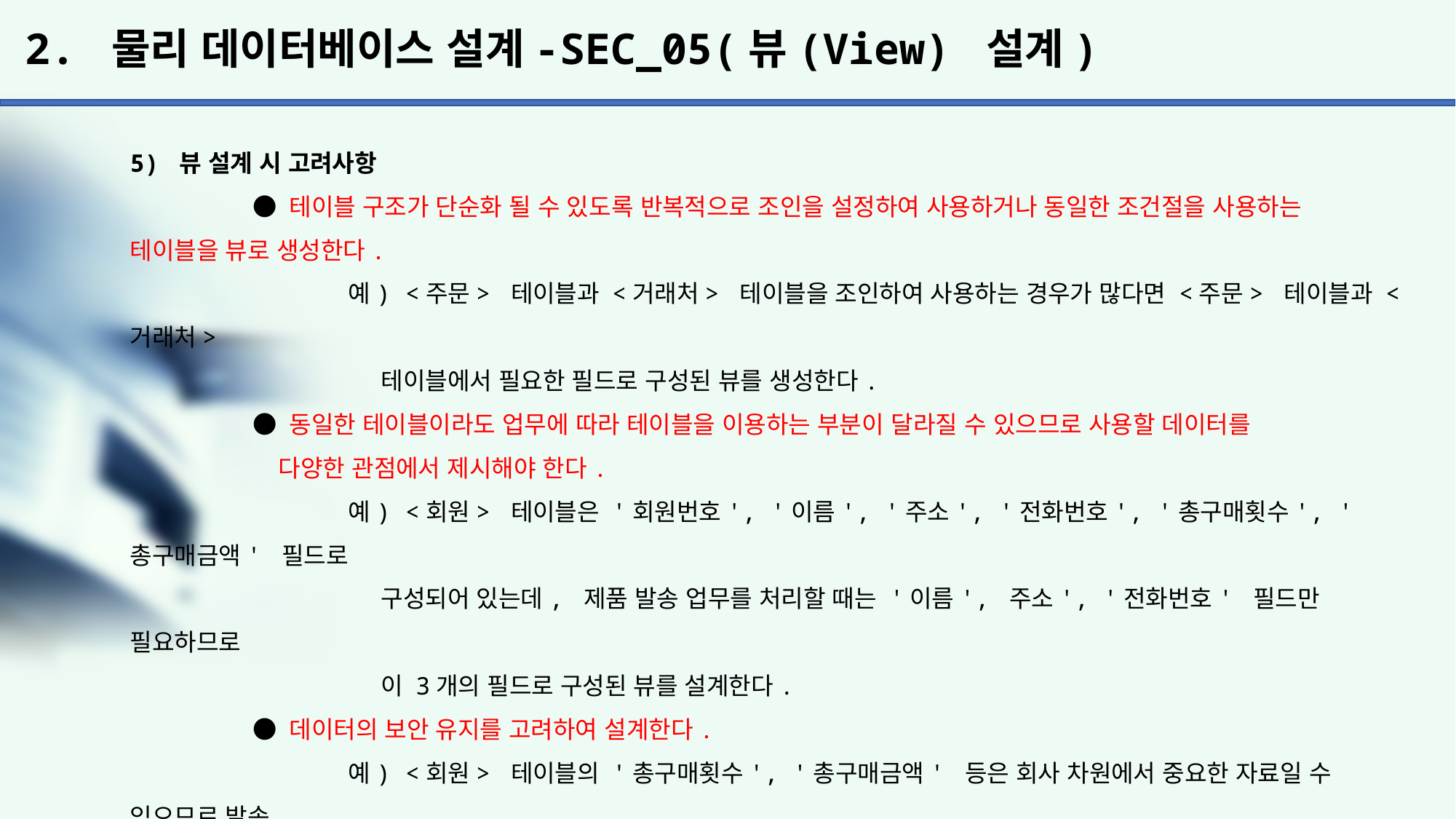

# 2. 물리 데이터베이스 설계-SEC_05(뷰(View) 설계)
5) 뷰 설계 시 고려사항
	  ● 테이블 구조가 단순화 될 수 있도록 반복적으로 조인을 설정하여 사용하거나 동일한 조건절을 사용하는 	     테이블을 뷰로 생성한다.
		예) <주문> 테이블과 <거래처> 테이블을 조인하여 사용하는 경우가 많다면 <주문> 테이블과 <거래처>
		    테이블에서 필요한 필드로 구성된 뷰를 생성한다.
	  ● 동일한 테이블이라도 업무에 따라 테이블을 이용하는 부분이 달라질 수 있으므로 사용할 데이터를
	     다양한 관점에서 제시해야 한다.
		예) <회원> 테이블은 '회원번호', '이름', '주소', '전화번호', '총구매횟수', '총구매금액' 필드로
		    구성되어 있는데, 제품 발송 업무를 처리할 때는 '이름', 주소', '전화번호' 필드만 필요하므로
		    이 3개의 필드로 구성된 뷰를 설계한다.
	  ● 데이터의 보안 유지를 고려하여 설계한다.
		예) <회원> 테이블의 '총구매횟수', '총구매금액' 등은 회사 차원에서 중요한 자료일 수 있으므로 발송
		    담당자가 볼 수 없도록 뷰를 설계한다.